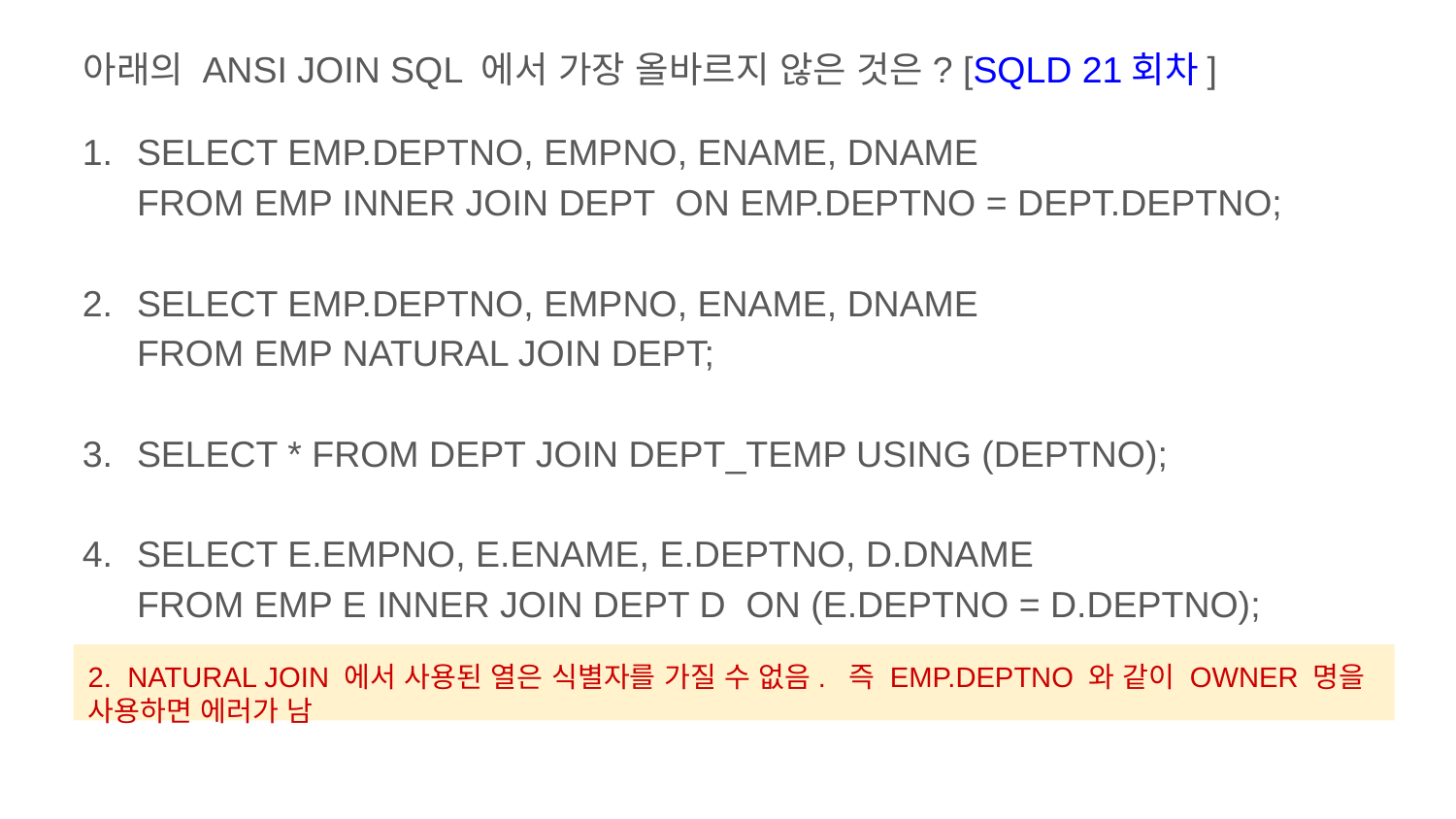

아래의 ANSI JOIN SQL 에서 가장 올바르지 않은 것은? [SQLD 21회차]
SELECT EMP.DEPTNO, EMPNO, ENAME, DNAME
FROM EMP INNER JOIN DEPT  ON EMP.DEPTNO = DEPT.DEPTNO;
SELECT EMP.DEPTNO, EMPNO, ENAME, DNAME
FROM EMP NATURAL JOIN DEPT;
SELECT * FROM DEPT JOIN DEPT_TEMP USING (DEPTNO);
SELECT E.EMPNO, E.ENAME, E.DEPTNO, D.DNAME
FROM EMP E INNER JOIN DEPT D  ON (E.DEPTNO = D.DEPTNO);

2.  NATURAL JOIN 에서 사용된 열은 식별자를 가질 수 없음.  즉 EMP.DEPTNO 와 같이 OWNER 명을 사용하면 에러가 남